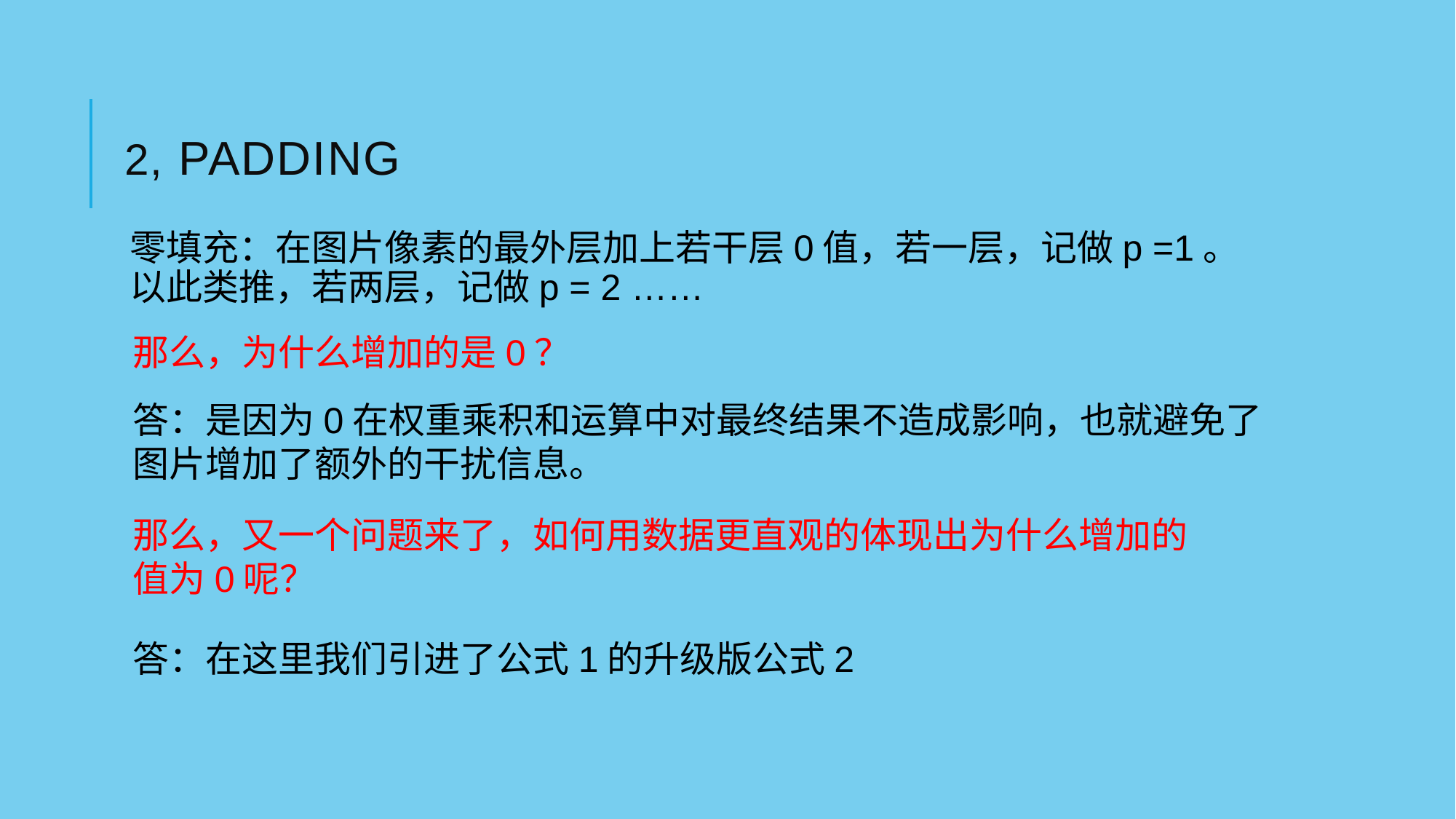

# 2, padding
零填充：在图片像素的最外层加上若干层0值，若一层，记做p =1。以此类推，若两层，记做p = 2 ……
那么，为什么增加的是0？

答：是因为0在权重乘积和运算中对最终结果不造成影响，也就避免了图片增加了额外的干扰信息。
那么，又一个问题来了，如何用数据更直观的体现出为什么增加的值为0呢？
答：在这里我们引进了公式1的升级版公式2